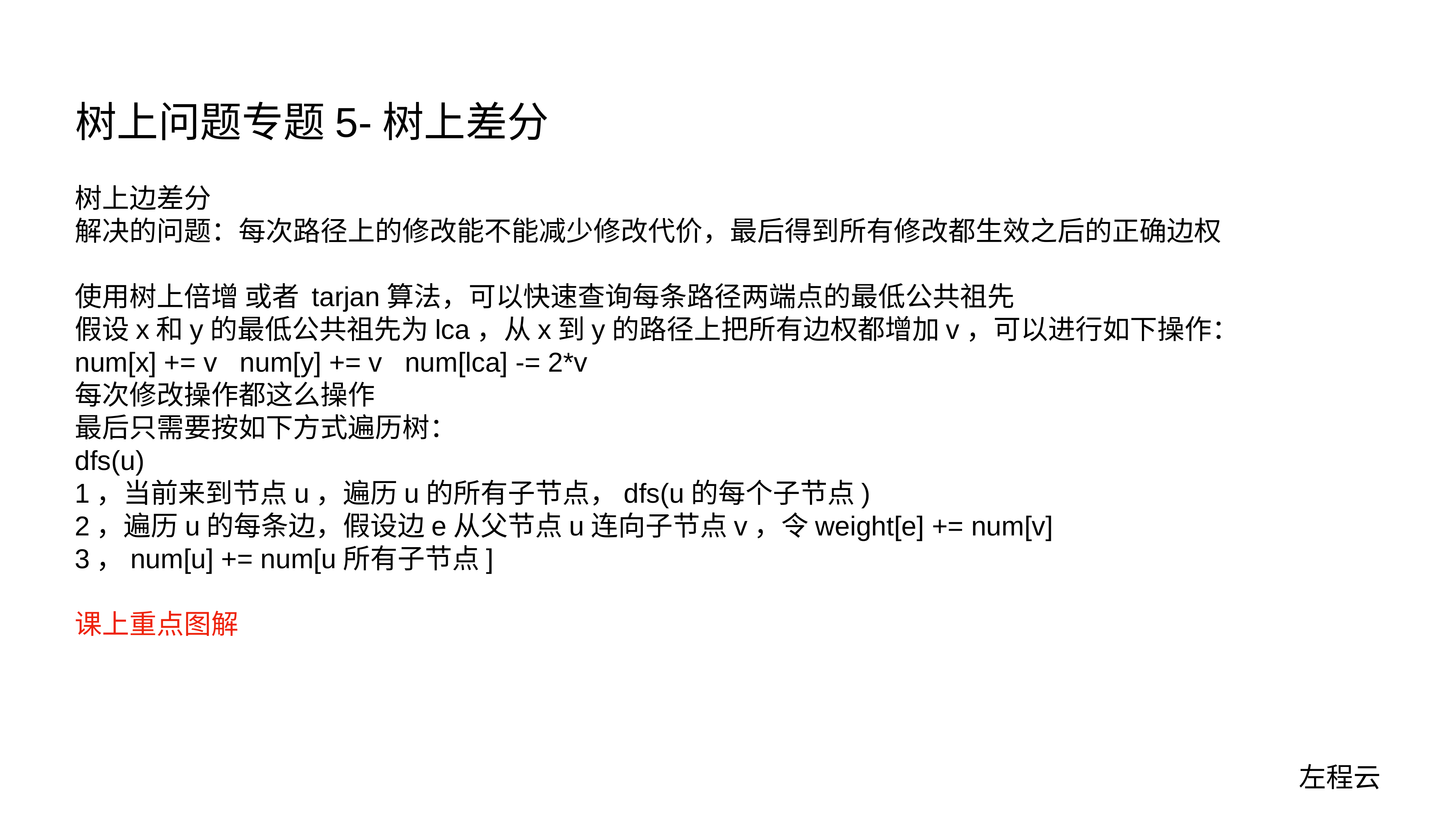

# 树上问题专题5-树上差分
树上边差分
解决的问题：每次路径上的修改能不能减少修改代价，最后得到所有修改都生效之后的正确边权

使用树上倍增 或者 tarjan算法，可以快速查询每条路径两端点的最低公共祖先
假设x和y的最低公共祖先为lca，从x到y的路径上把所有边权都增加v，可以进行如下操作：
num[x] += v   num[y] += v   num[lca] -= 2*v
每次修改操作都这么操作
最后只需要按如下方式遍历树：
dfs(u)
1，当前来到节点u，遍历u的所有子节点，dfs(u的每个子节点)
2，遍历u的每条边，假设边e从父节点u连向子节点v，令weight[e] += num[v]
3，num[u] += num[u所有子节点]

课上重点图解
左程云